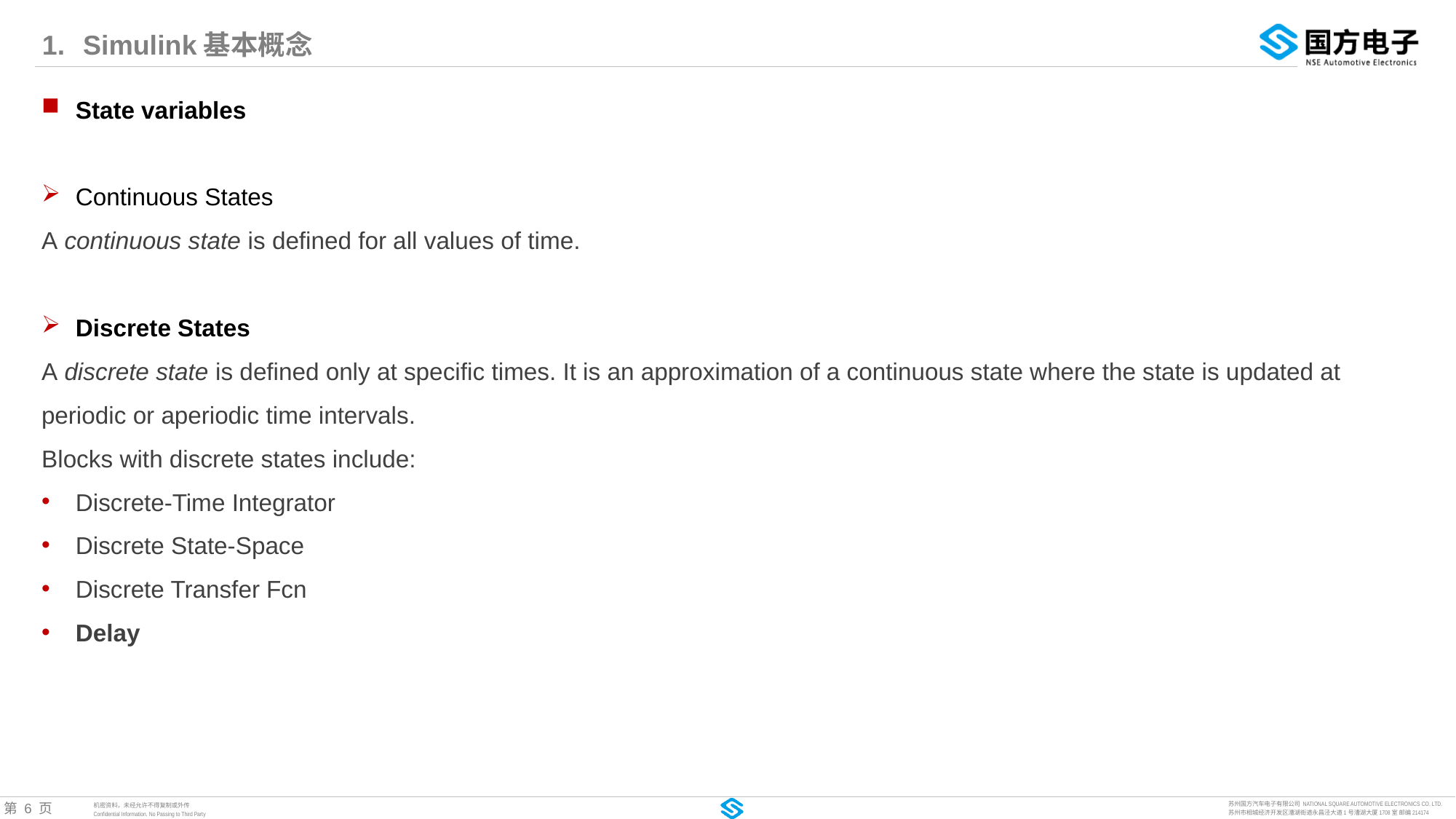

Simulink基本概念
State variables

Continuous States
A continuous state is defined for all values of time.

Discrete States
A discrete state is defined only at specific times. It is an approximation of a continuous state where the state is updated at periodic or aperiodic time intervals.
Blocks with discrete states include:
Discrete-Time Integrator
Discrete State-Space
Discrete Transfer Fcn
Delay